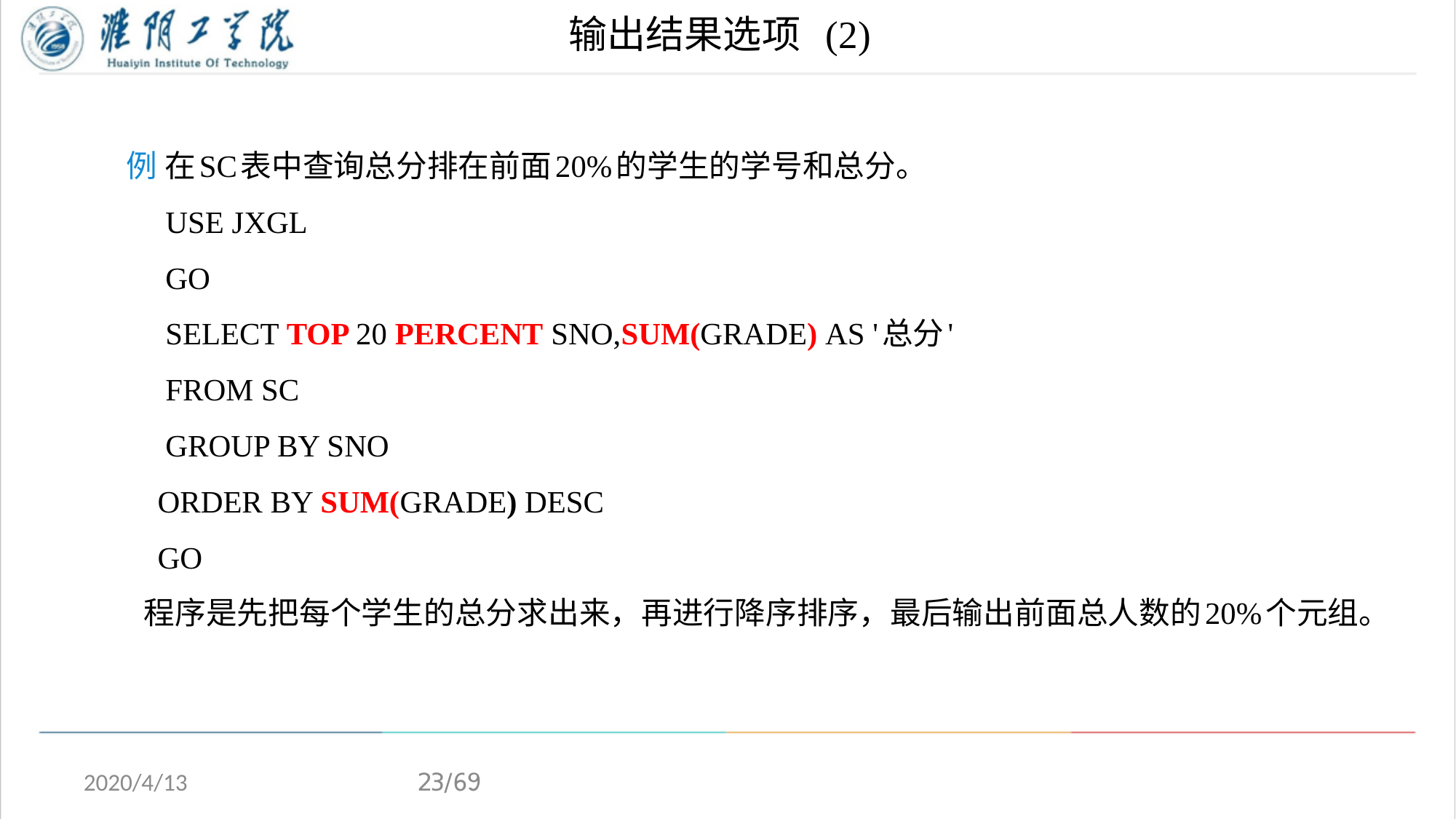

# 输出结果选项 (2)
例 在SC表中查询总分排在前面20%的学生的学号和总分。
     USE JXGL
     GO
     SELECT TOP 20 PERCENT SNO,SUM(GRADE) AS '总分'
     FROM SC
     GROUP BY SNO
    ORDER BY SUM(GRADE) DESC
    GO
  程序是先把每个学生的总分求出来，再进行降序排序，最后输出前面总人数的20%个元组。
23/69
2020/4/13